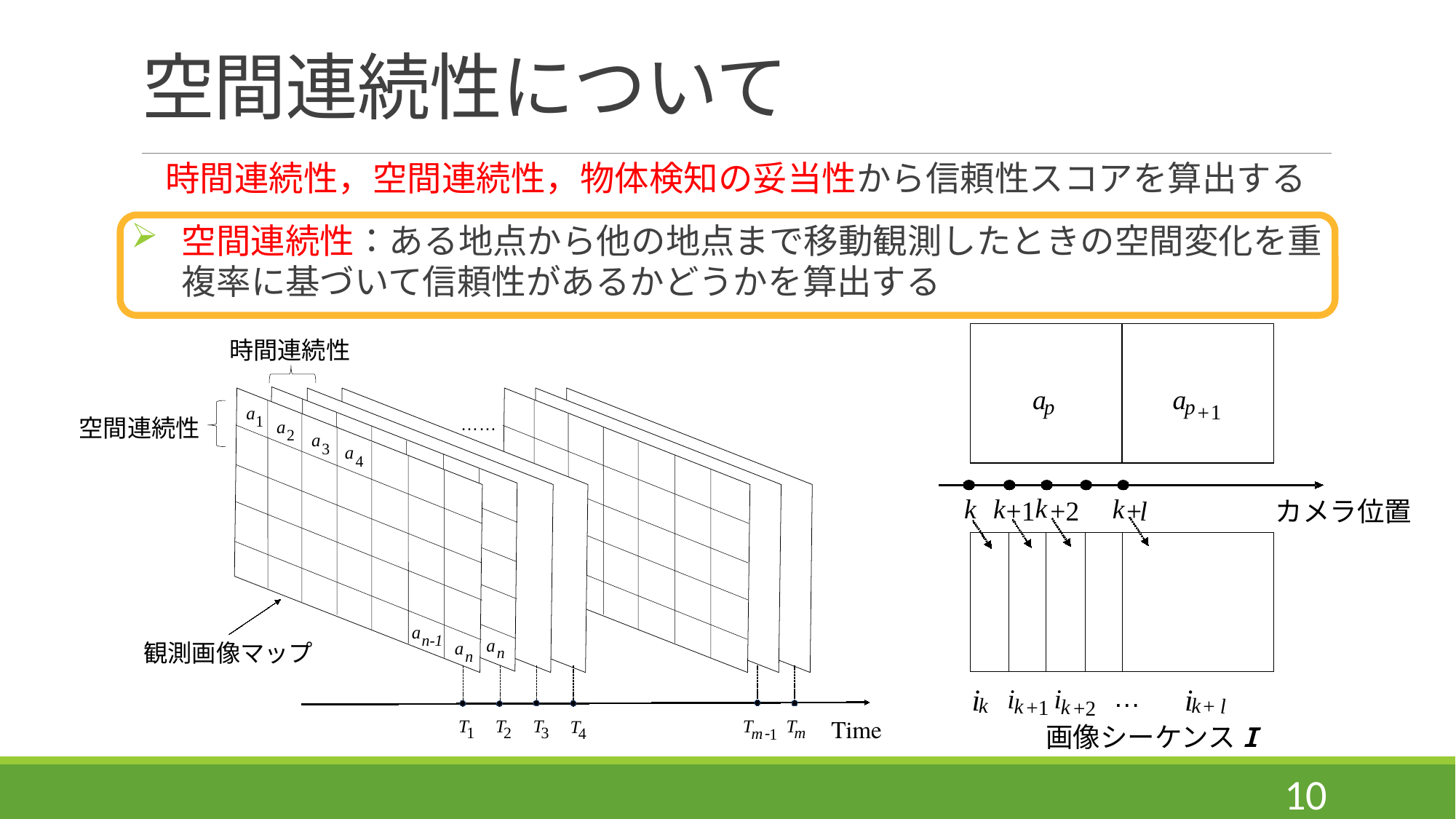

# 空間連続性について
　時間連続性，空間連続性，物体検知の妥当性から信頼性スコアを算出する
空間連続性：ある地点から他の地点まで移動観測したときの空間変化を重複率に基づいて信頼性があるかどうかを算出する

a
a
p
p
1
+

k
k
k
k
+1
+2
+
l
カメラ位置

…
i
i
i
i
k
k
l
k
+
k
+1
+2
画像シーケンスI

時間連続性

a
p
1

1

……
空間連続性

a
p
2

2

a
p
3
3

a
p

4
4

a
p
n-1
n
-
1
a
a
観測画像マップ
n
n

Time
T
T
T
T
T
T
m
1
2
3
-
m
4
1
10